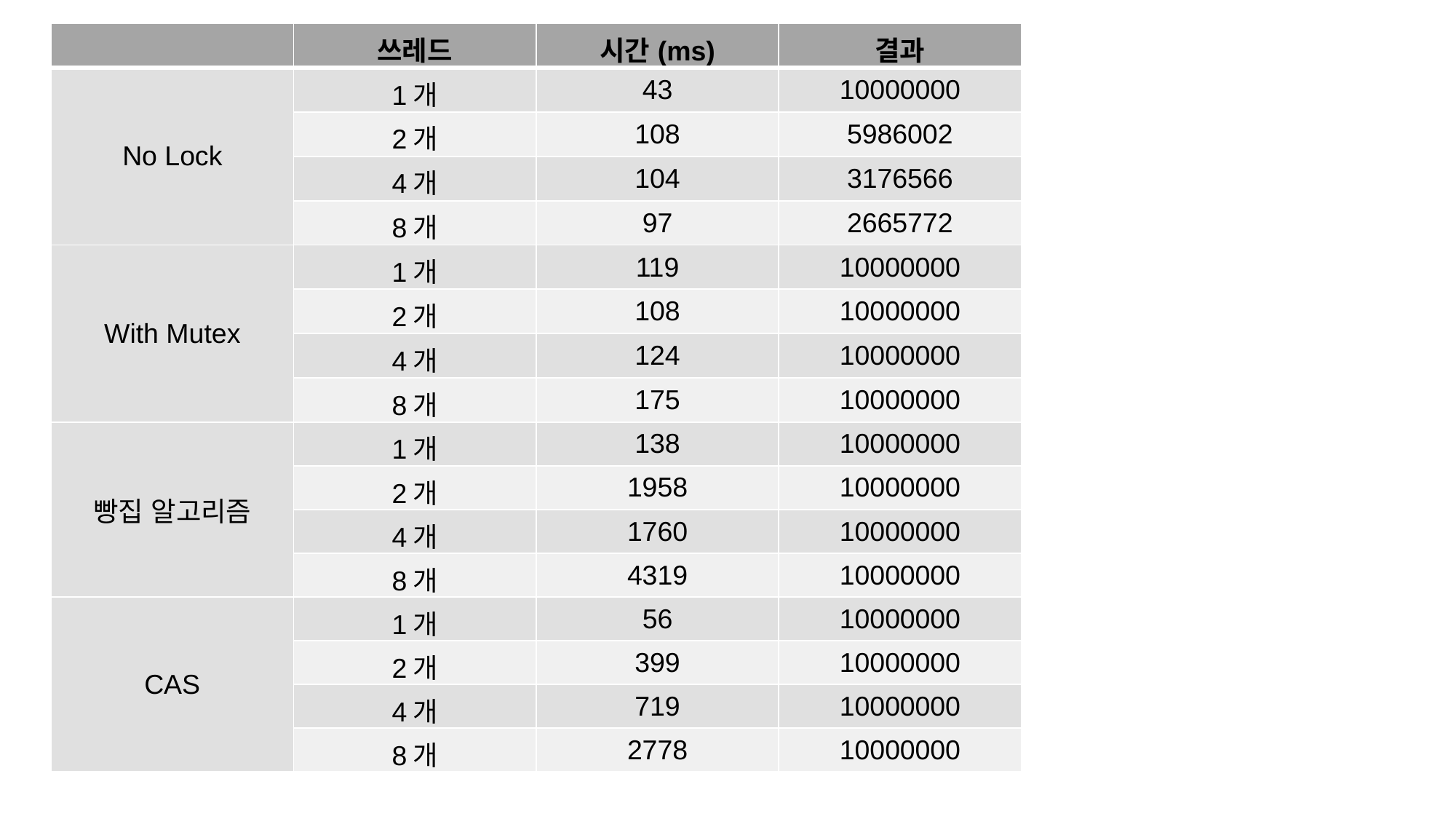

|  | 쓰레드 | 시간(ms) | 결과 |
| --- | --- | --- | --- |
| No Lock | 1개 | 43 | 10000000 |
|  | 2개 | 108 | 5986002 |
|  | 4개 | 104 | 3176566 |
|  | 8개 | 97 | 2665772 |
| With Mutex | 1개 | 119 | 10000000 |
|  | 2개 | 108 | 10000000 |
|  | 4개 | 124 | 10000000 |
|  | 8개 | 175 | 10000000 |
| 빵집 알고리즘 | 1개 | 138 | 10000000 |
|  | 2개 | 1958 | 10000000 |
|  | 4개 | 1760 | 10000000 |
|  | 8개 | 4319 | 10000000 |
| CAS | 1개 | 56 | 10000000 |
|  | 2개 | 399 | 10000000 |
|  | 4개 | 719 | 10000000 |
|  | 8개 | 2778 | 10000000 |
<빵집 알고리즘>